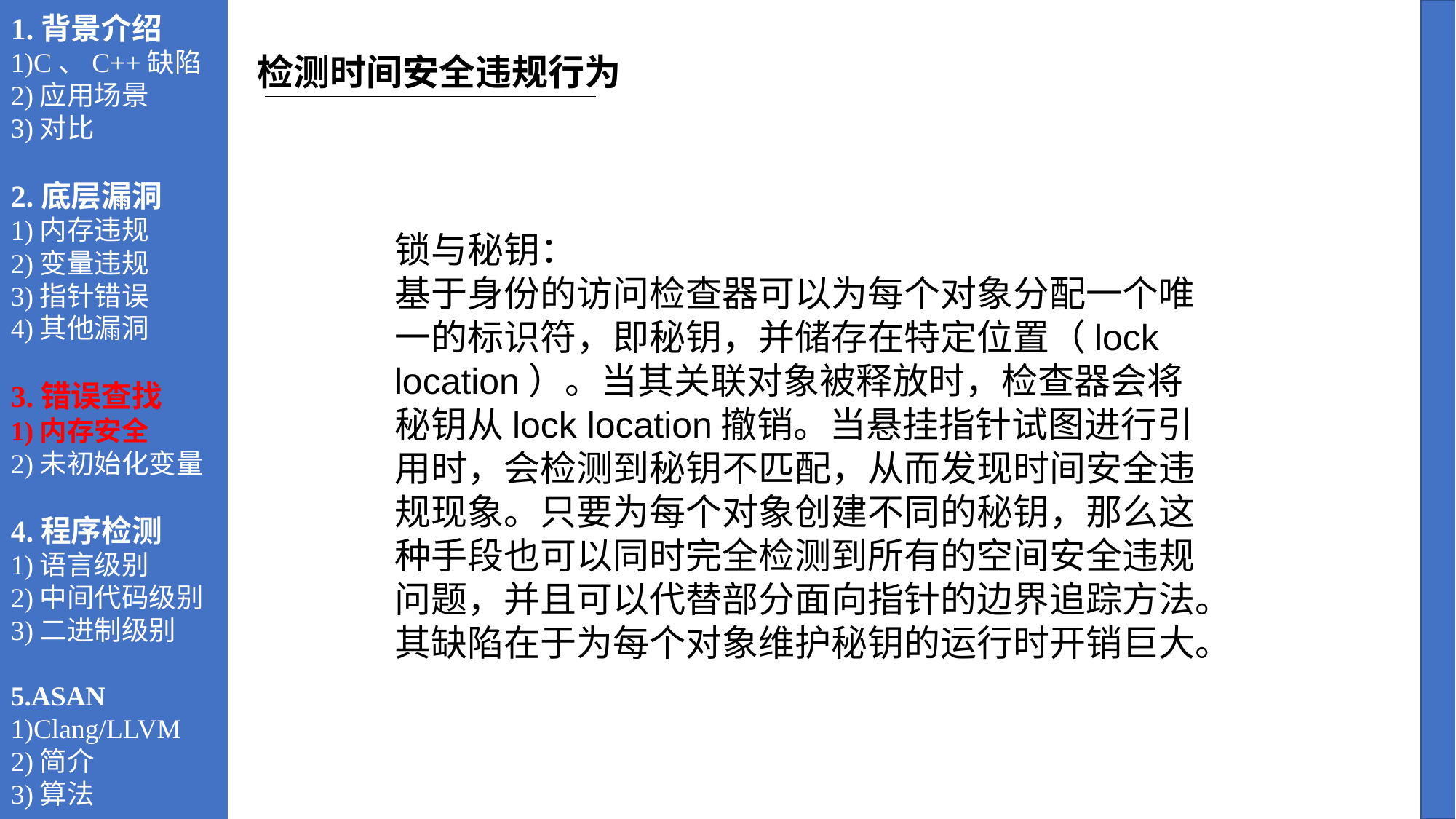

1.背景介绍
1)C、C++缺陷
2)应用场景
3)对比

2.底层漏洞
1)内存违规
2)变量违规
3)指针错误
4)其他漏洞

3.错误查找
1)内存安全
2)未初始化变量

4.程序检测
1)语言级别
2)中间代码级别
3)二进制级别

5.ASAN
1)Clang/LLVM
2)简介
3)算法

检测时间安全违规行为
锁与秘钥：
基于身份的访问检查器可以为每个对象分配一个唯一的标识符，即秘钥，并储存在特定位置（lock location）。当其关联对象被释放时，检查器会将秘钥从lock location撤销。当悬挂指针试图进行引用时，会检测到秘钥不匹配，从而发现时间安全违规现象。只要为每个对象创建不同的秘钥，那么这种手段也可以同时完全检测到所有的空间安全违规问题，并且可以代替部分面向指针的边界追踪方法。
其缺陷在于为每个对象维护秘钥的运行时开销巨大。